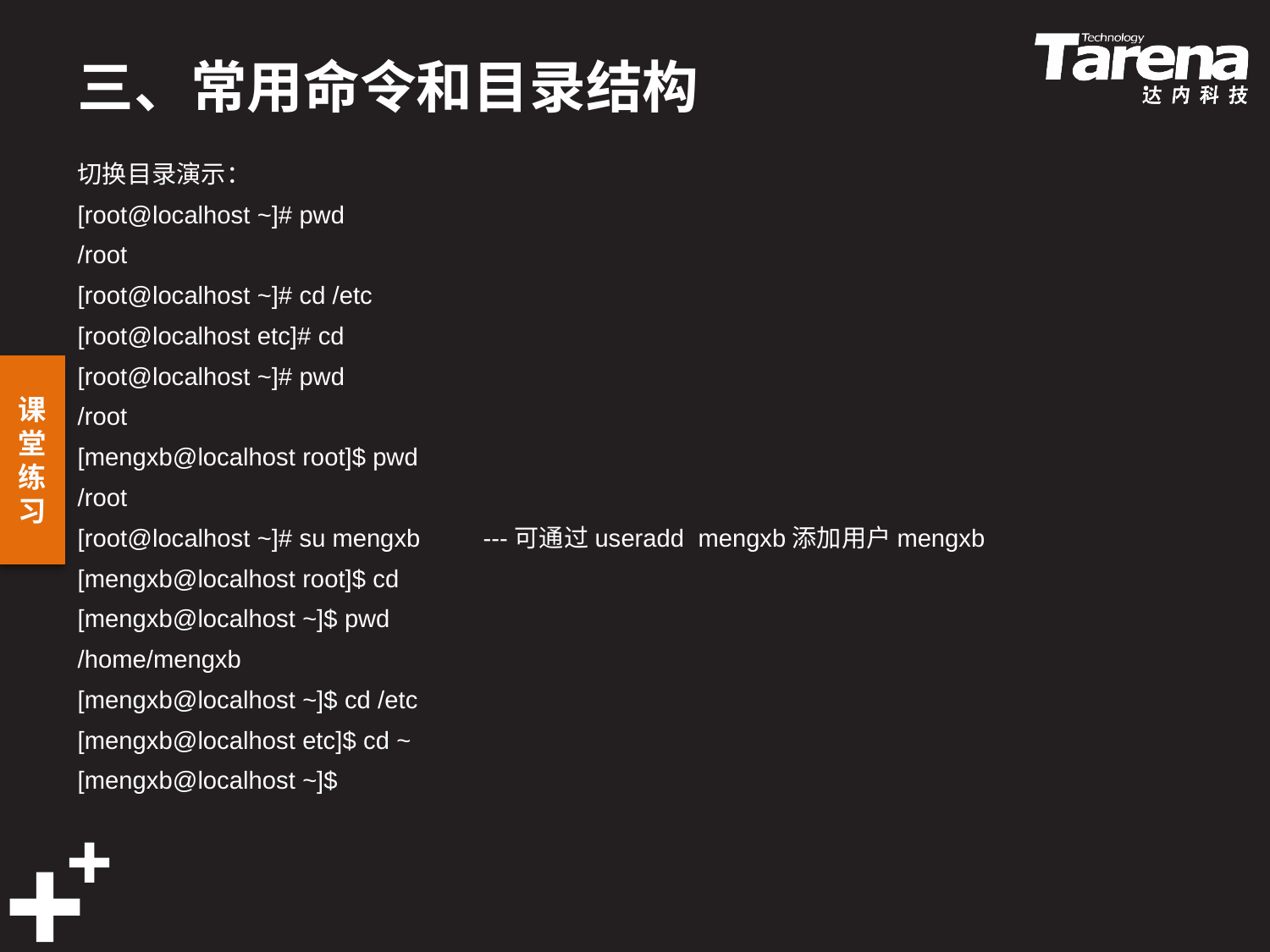

# 三、常用命令和目录结构
切换目录演示：
[root@localhost ~]# pwd
/root
[root@localhost ~]# cd /etc
[root@localhost etc]# cd
[root@localhost ~]# pwd
/root
[mengxb@localhost root]$ pwd
/root
[root@localhost ~]# su mengxb         ---可通过useradd  mengxb添加用户mengxb
[mengxb@localhost root]$ cd
[mengxb@localhost ~]$ pwd
/home/mengxb
[mengxb@localhost ~]$ cd /etc
[mengxb@localhost etc]$ cd ~
[mengxb@localhost ~]$